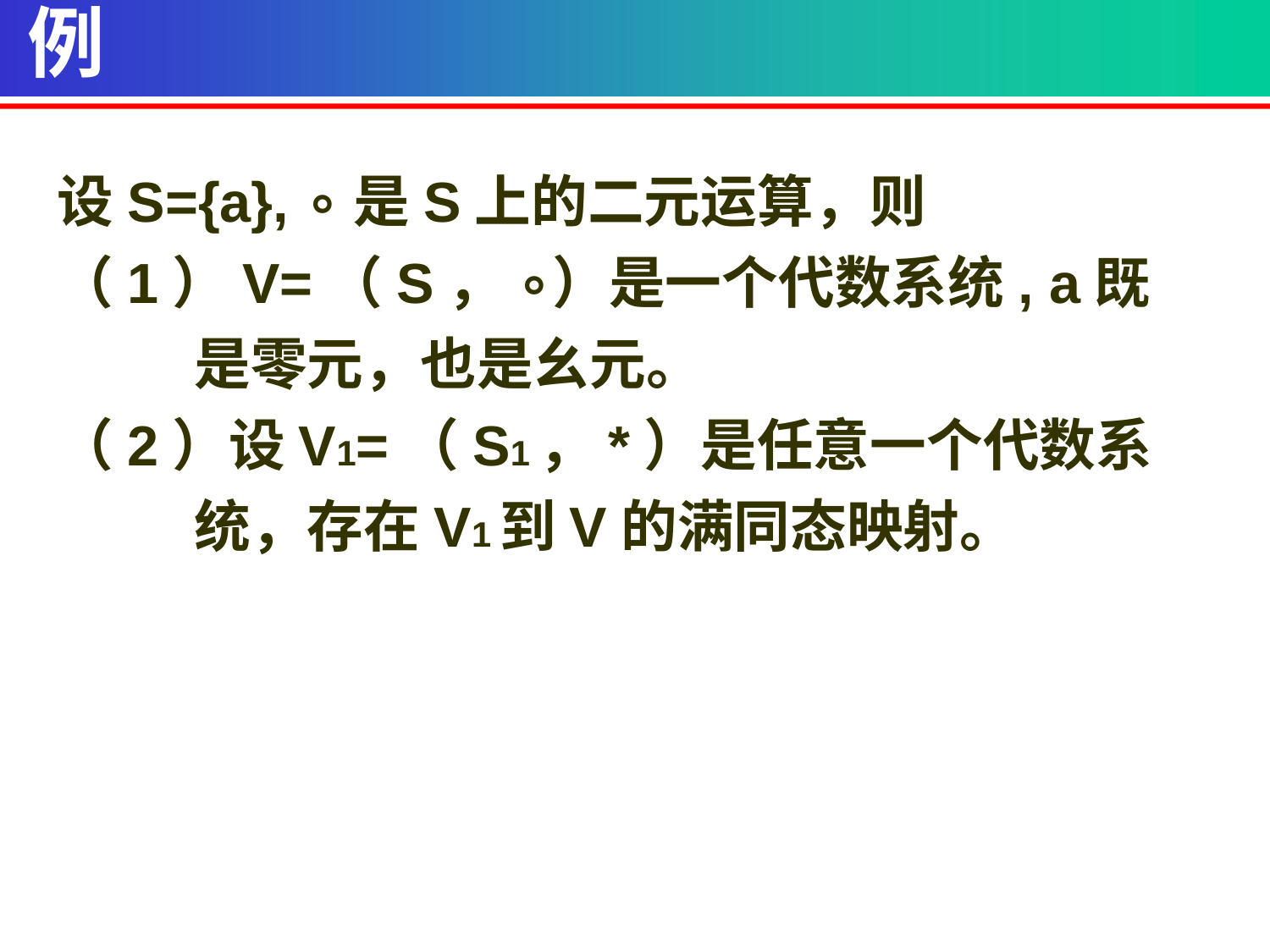

例
设S={a}, ∘是S上的二元运算，则
（1）V=（S， ∘）是一个代数系统, a既是零元，也是幺元。
（2）设V1=（S1，*）是任意一个代数系统，存在V1到V的满同态映射。